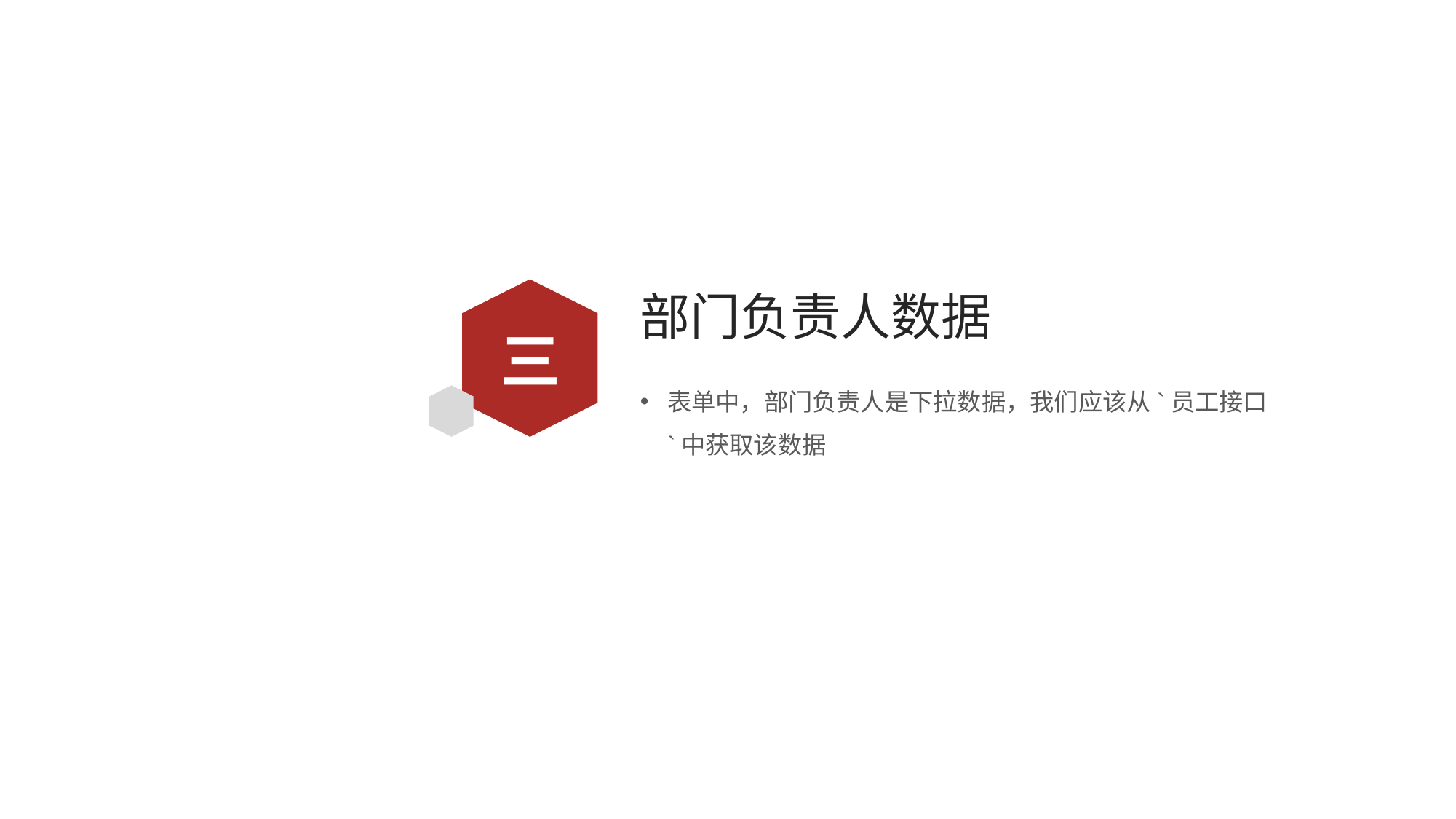

# 部门负责人数据
三
表单中，部门负责人是下拉数据，我们应该从`员工接口`中获取该数据